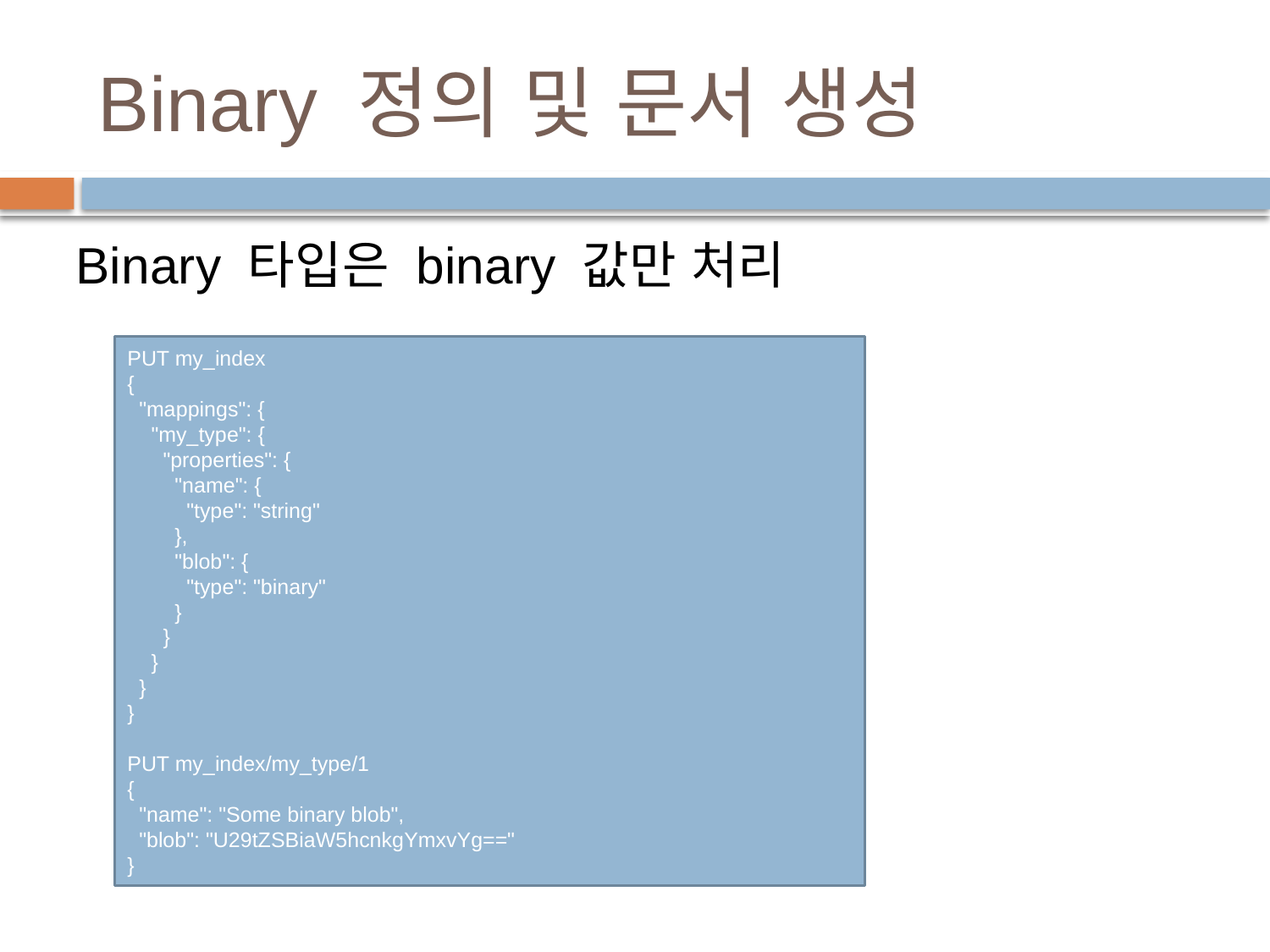

# Binary 정의 및 문서 생성
Binary 타입은 binary 값만 처리
PUT my_index
{
  "mappings": {
    "my_type": {
      "properties": {
        "name": {
          "type": "string"
        },
        "blob": {
          "type": "binary"
        }
      }
    }
  }
}

PUT my_index/my_type/1
{
  "name": "Some binary blob",
  "blob": "U29tZSBiaW5hcnkgYmxvYg=="
}